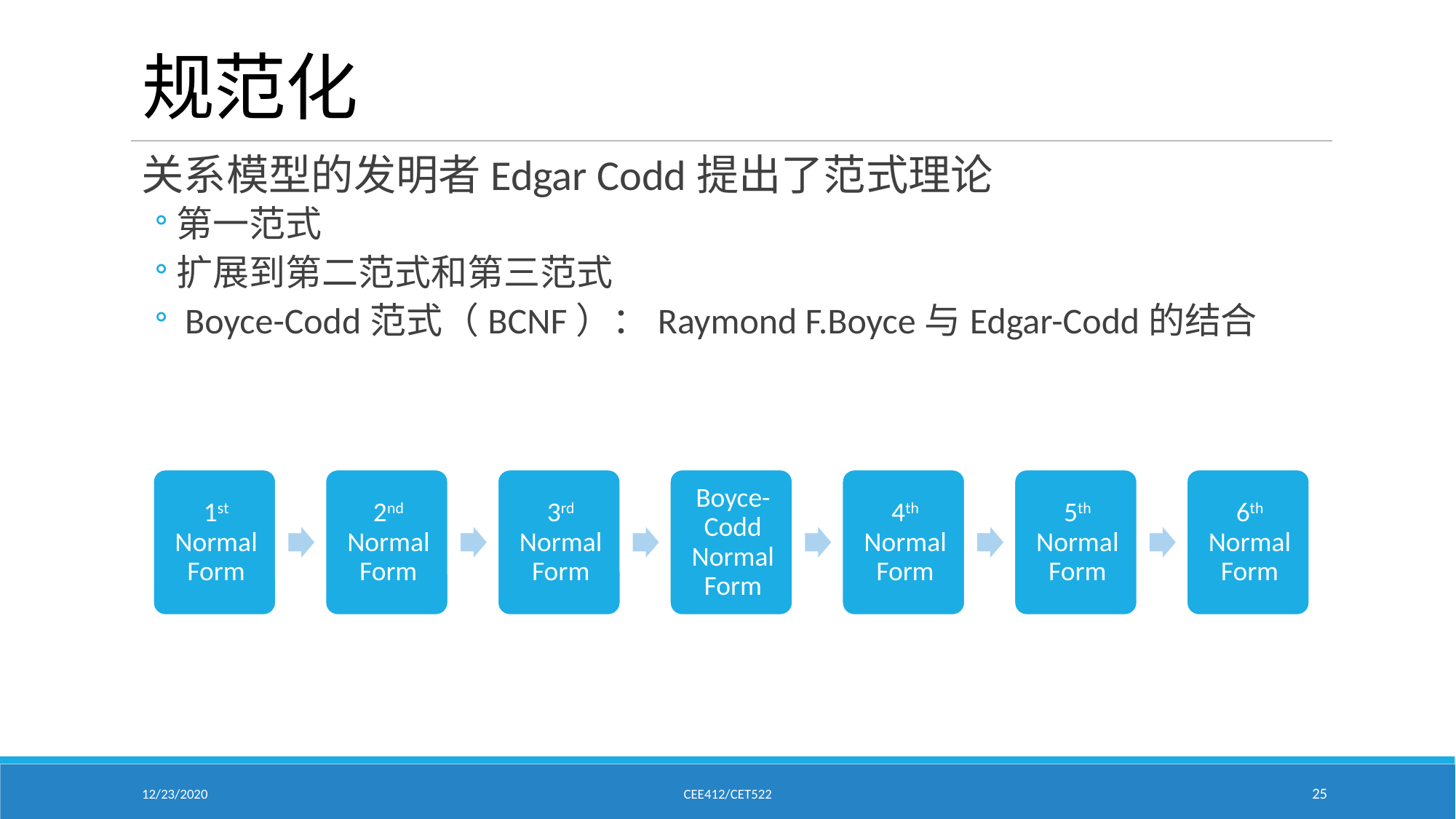

# 规范化
关系模型的发明者Edgar Codd提出了范式理论
第一范式
扩展到第二范式和第三范式
 Boyce-Codd范式（BCNF）：Raymond F.Boyce与Edgar-Codd的结合
1st Normal Form

2nd Normal Form

3rd Normal Form

Boyce-Codd Normal Form

4th Normal Form

5th Normal Form

6th Normal Form
12/23/2020
CEE412/CET522
25